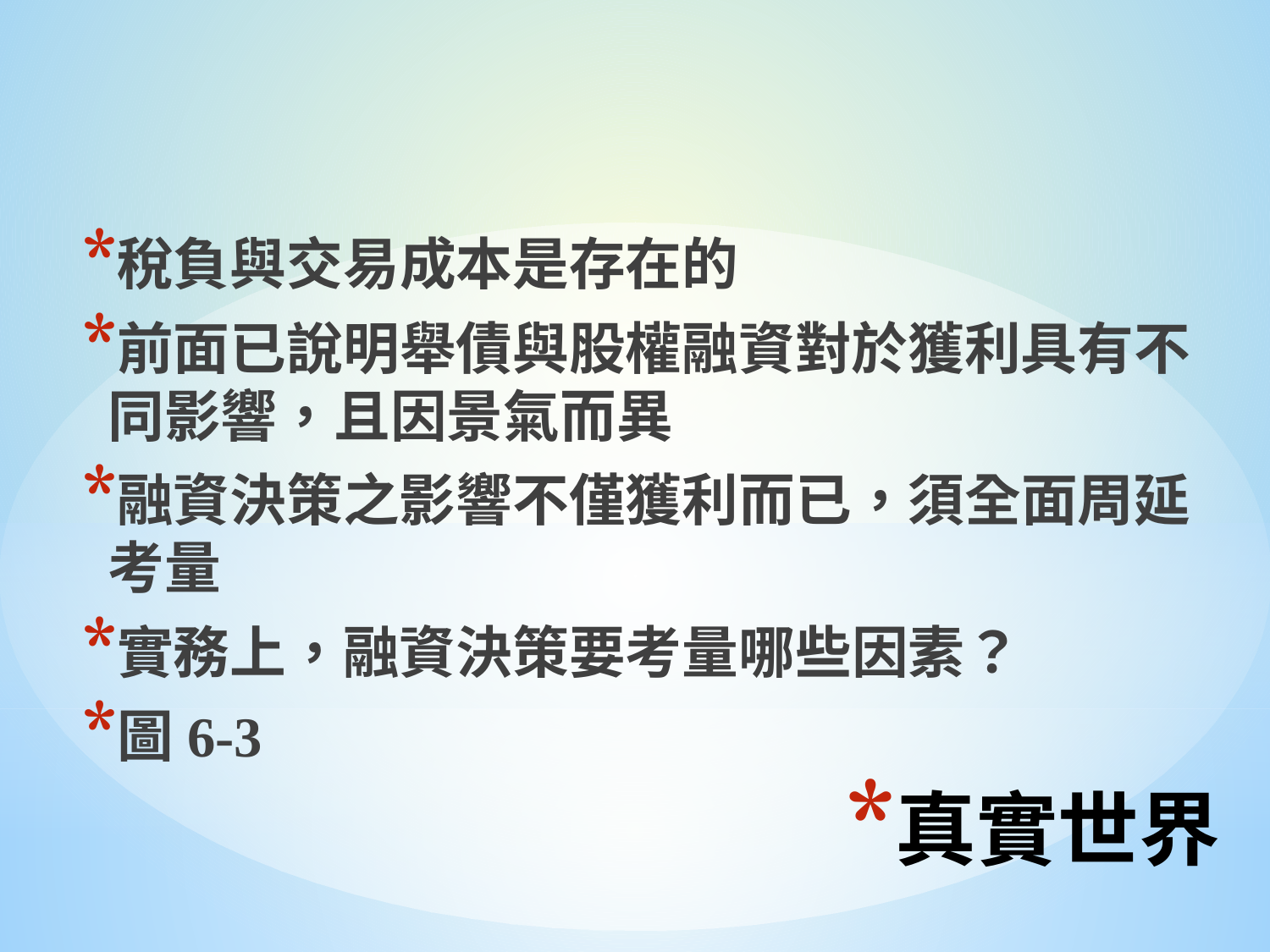

稅負與交易成本是存在的
前面已說明舉債與股權融資對於獲利具有不同影響，且因景氣而異
融資決策之影響不僅獲利而已，須全面周延考量
實務上，融資決策要考量哪些因素？
圖6-3
# 真實世界